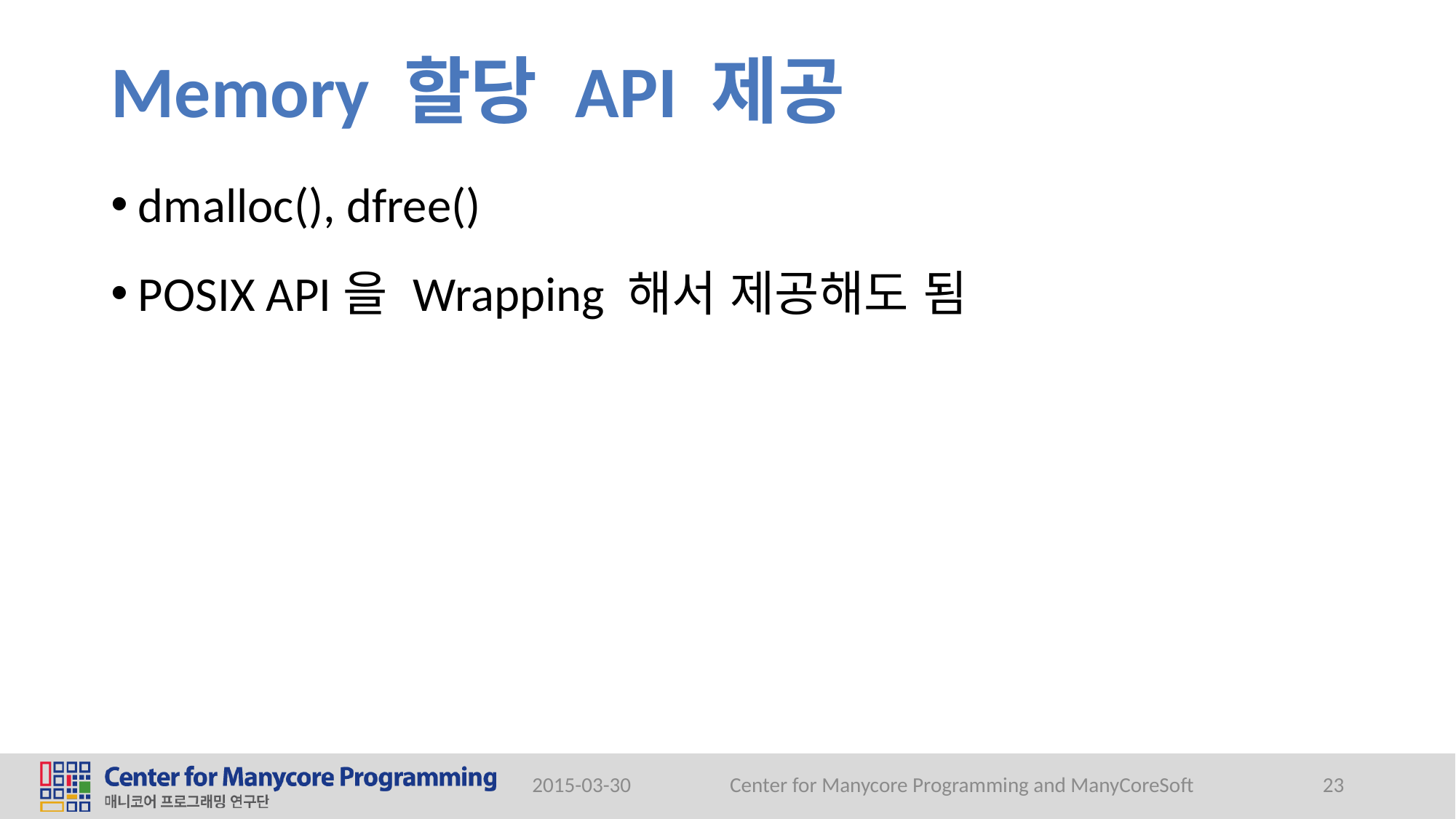

# Memory 할당 API 제공
dmalloc(), dfree()
POSIX API을 Wrapping 해서 제공해도 됨
2015-03-30
Center for Manycore Programming and ManyCoreSoft
23